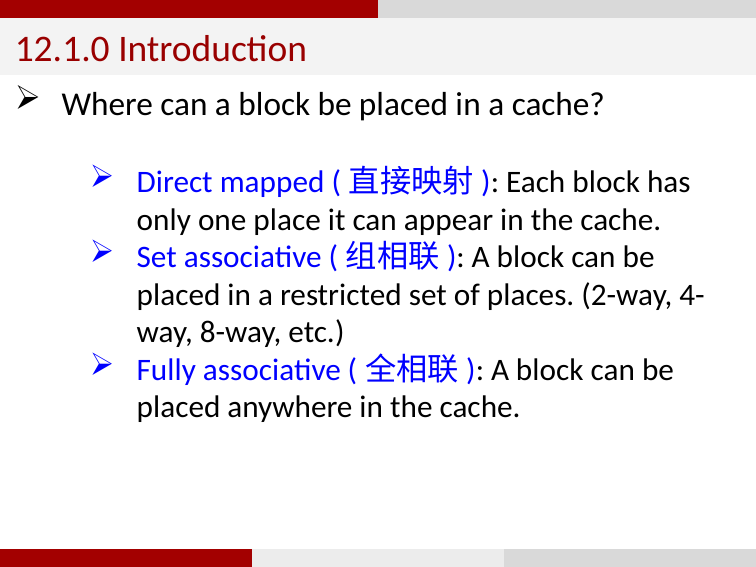

12.1.0 Introduction
Where can a block be placed in a cache?

Direct mapped (直接映射): Each block has only one place it can appear in the cache.
Set associative (组相联): A block can be placed in a restricted set of places. (2-way, 4-way, 8-way, etc.)
Fully associative (全相联): A block can be placed anywhere in the cache.

12